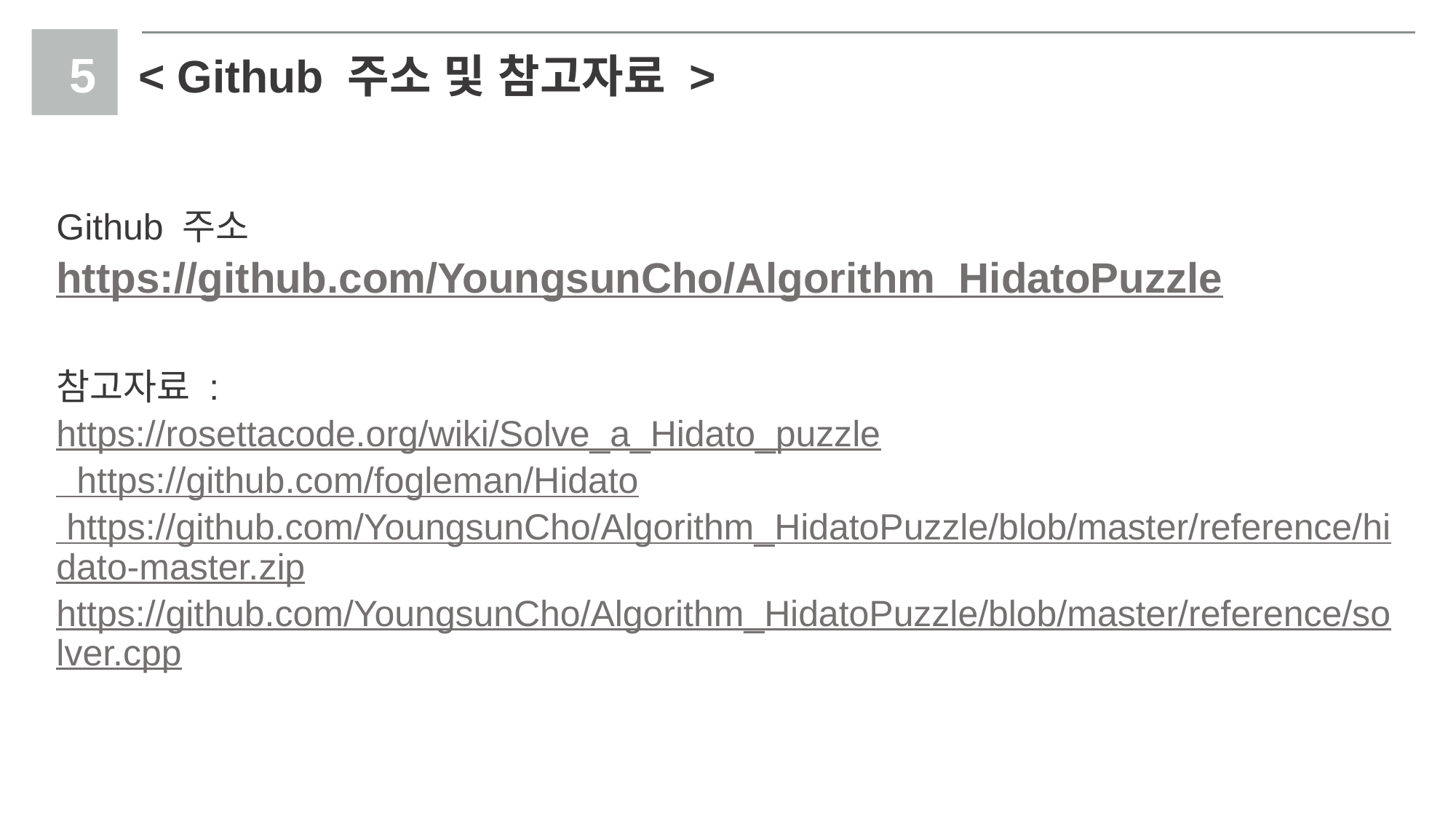

5
< Github 주소 및 참고자료 >
Github 주소
https://github.com/YoungsunCho/Algorithm_HidatoPuzzle

참고자료 :
https://rosettacode.org/wiki/Solve_a_Hidato_puzzle  https://github.com/fogleman/Hidato https://github.com/YoungsunCho/Algorithm_HidatoPuzzle/blob/master/reference/hidato-master.zip
https://github.com/YoungsunCho/Algorithm_HidatoPuzzle/blob/master/reference/solver.cpp

Copyrightⓒ. Saebyeol Yu. All Rights Reserved.